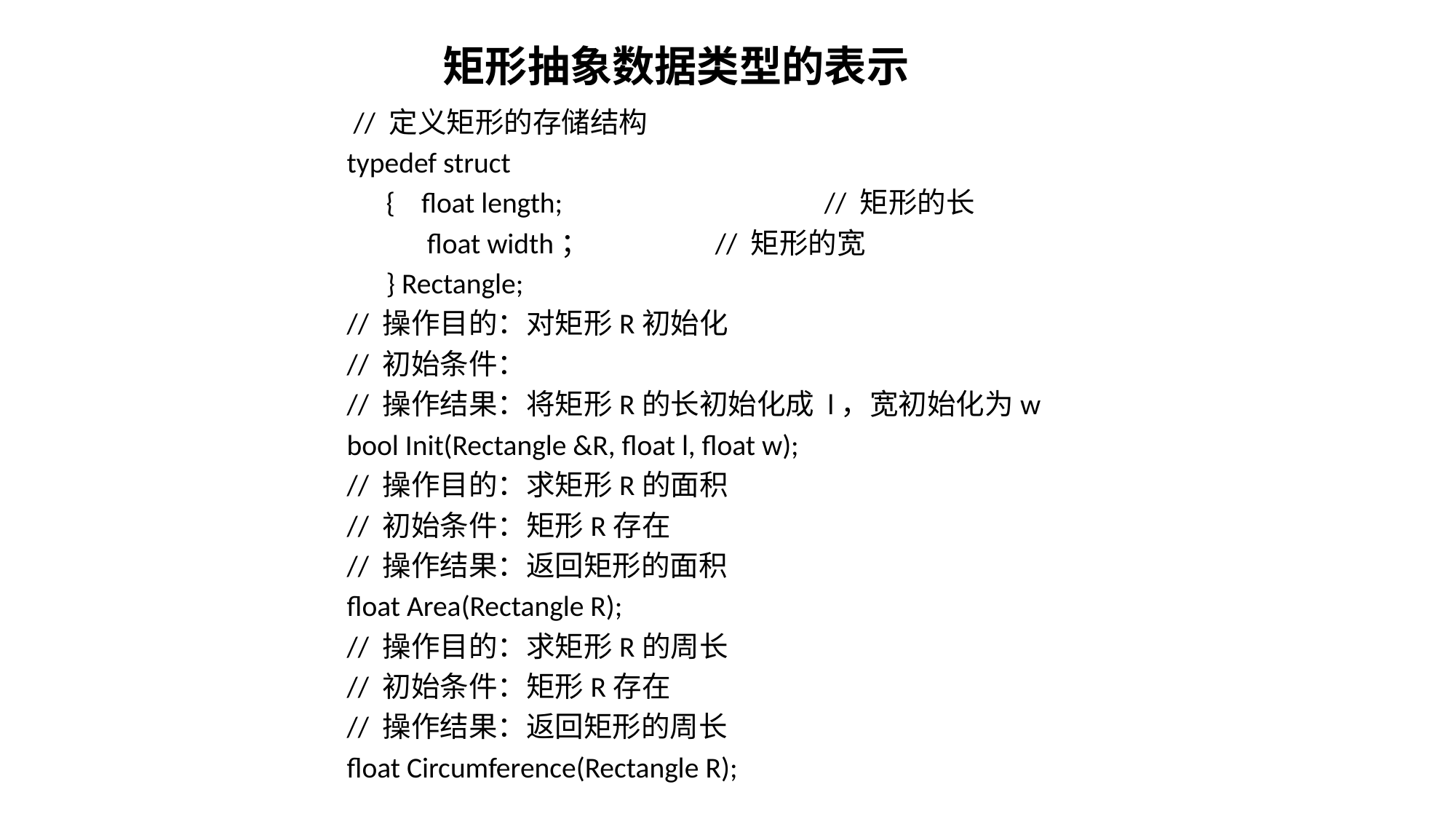

矩形抽象数据类型的表示
 // 定义矩形的存储结构
typedef struct
      {    float length;			// 矩形的长
	      float width；                	// 矩形的宽
      } Rectangle;
// 操作目的：对矩形R初始化
// 初始条件：
// 操作结果：将矩形R的长初始化成 l，宽初始化为w
bool Init(Rectangle &R, float l, float w);
// 操作目的：求矩形R的面积
// 初始条件：矩形R存在
// 操作结果：返回矩形的面积
float Area(Rectangle R);
// 操作目的：求矩形R的周长
// 初始条件：矩形R存在
// 操作结果：返回矩形的周长
float Circumference(Rectangle R);